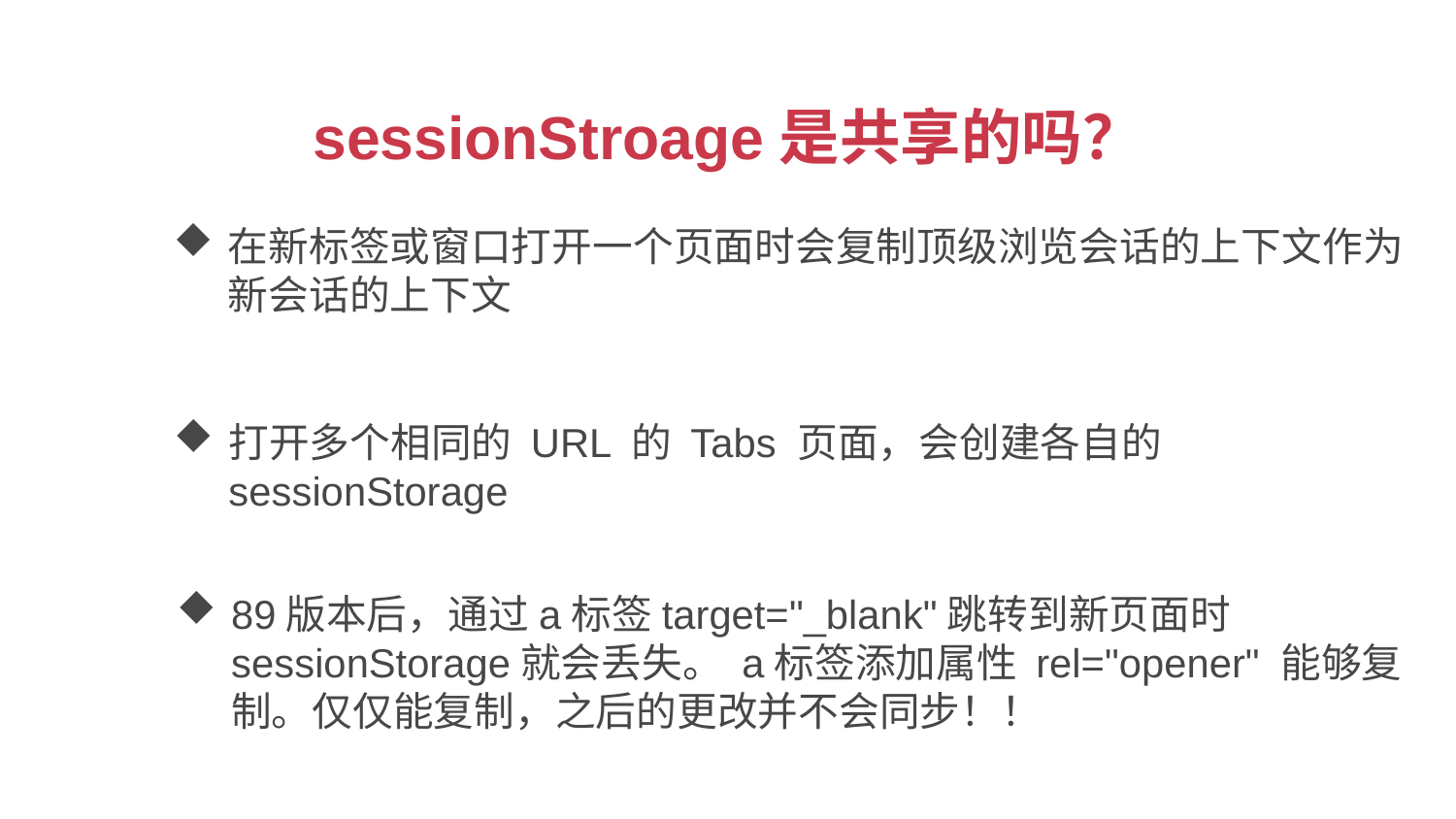

sessionStroage是共享的吗？
在新标签或窗口打开一个页面时会复制顶级浏览会话的上下文作为新会话的上下文
打开多个相同的 URL 的 Tabs 页面，会创建各自的 sessionStorage
89版本后，通过a标签target="_blank"跳转到新页面时sessionStorage就会丢失。 a标签添加属性 rel="opener" 能够复制。仅仅能复制，之后的更改并不会同步！！